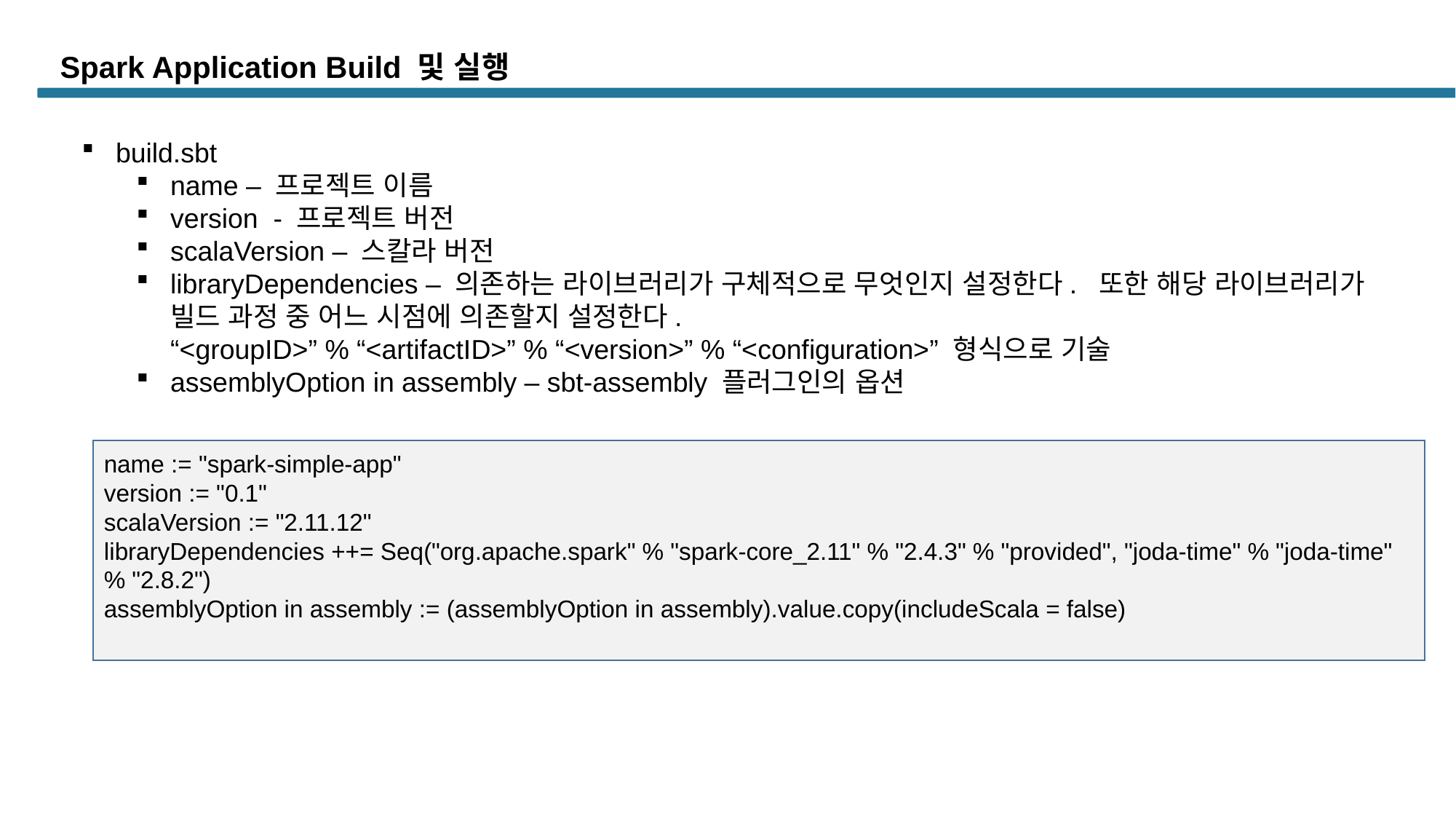

# Spark Application Build 및 실행
build.sbt
name – 프로젝트 이름
version  - 프로젝트 버전
scalaVersion – 스칼라 버전
libraryDependencies – 의존하는 라이브러리가 구체적으로 무엇인지 설정한다.  또한 해당 라이브러리가 빌드 과정 중 어느 시점에 의존할지 설정한다.
“<groupID>” % “<artifactID>” % “<version>” % “<configuration>” 형식으로 기술
assemblyOption in assembly – sbt-assembly 플러그인의 옵션
name := "spark-simple-app"
version := "0.1"
scalaVersion := "2.11.12"
libraryDependencies ++= Seq("org.apache.spark" % "spark-core_2.11" % "2.4.3" % "provided", "joda-time" % "joda-time" % "2.8.2")
assemblyOption in assembly := (assemblyOption in assembly).value.copy(includeScala = false)